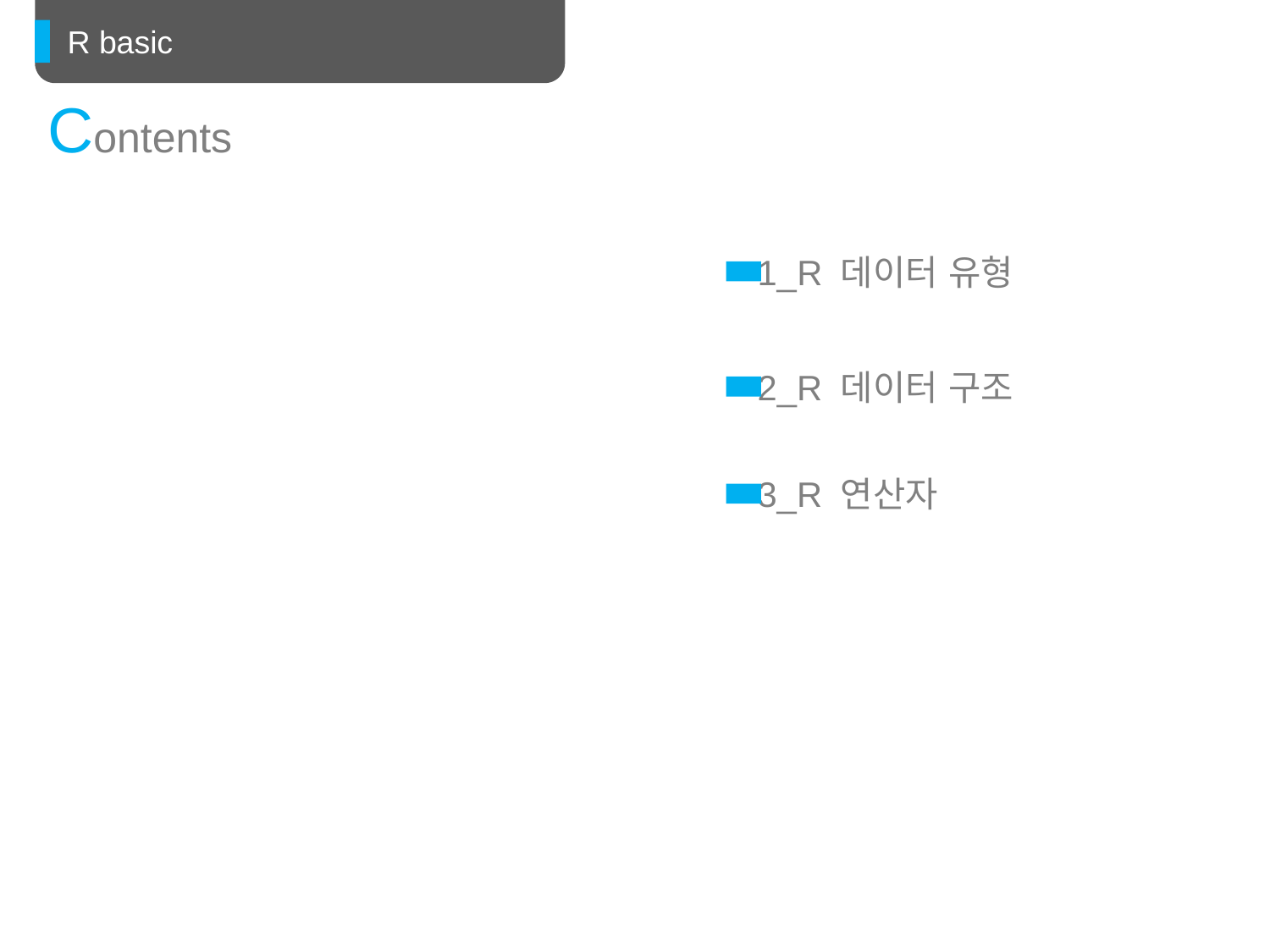

R basic

Contents
1_R 데이터 유형

2_R 데이터 구조

3_R 연산자